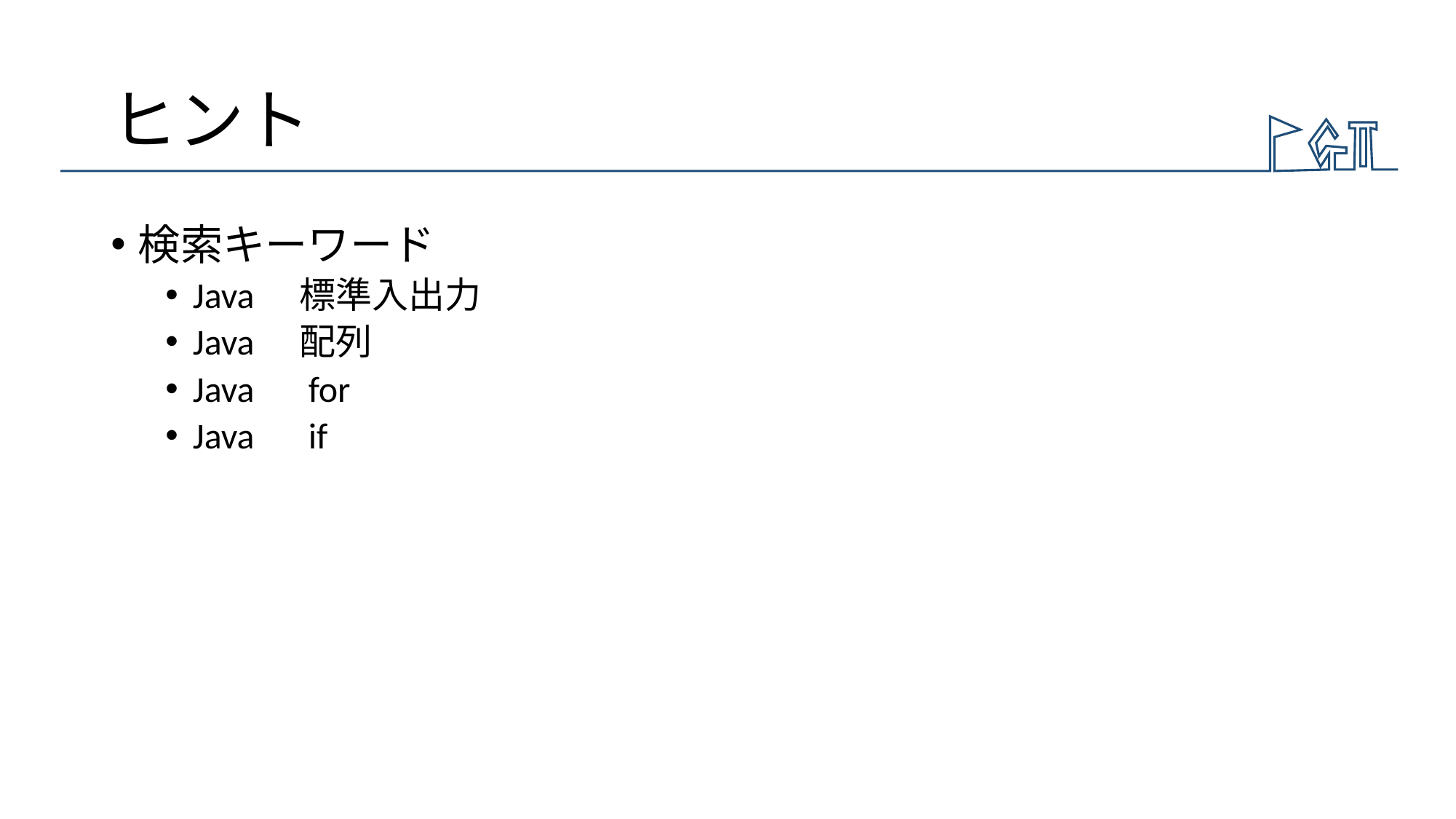

# ヒント
検索キーワード
Java　標準入出力
Java　配列
Java　for
Java　if